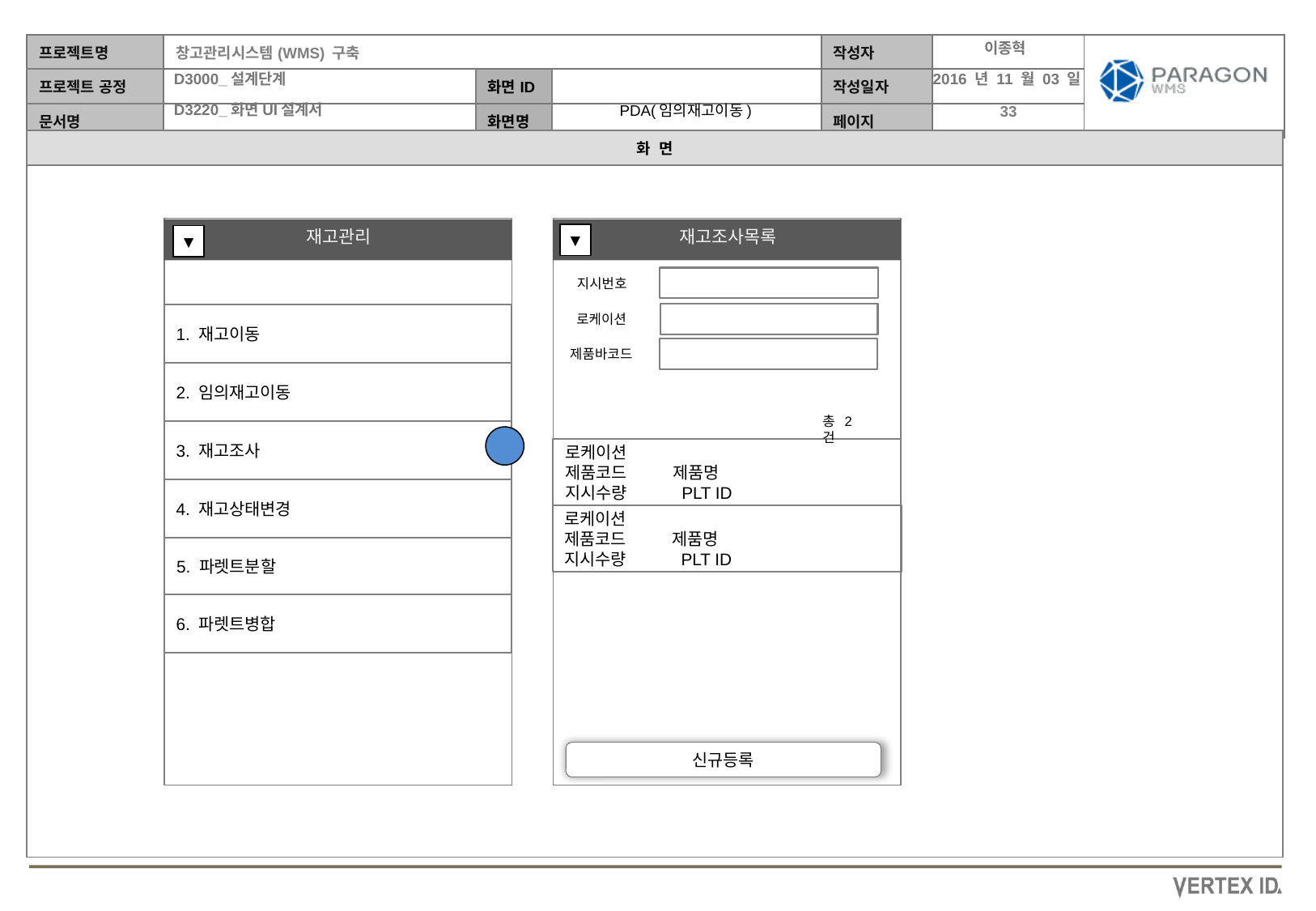

이종혁
2016 년 11 월 03 일
PDA(임의재고이동)

재고관리
재고조사목록
▼
▼

지시번호

1. 재고이동
로케이션

제품바코드
2. 임의재고이동
총2건
3. 재고조사

로케이션
제품코드          제품명
지시수량           PLT ID
4. 재고상태변경
로케이션
제품코드          제품명
지시수량           PLT ID
5. 파렛트분할
6. 파렛트병합
신규등록